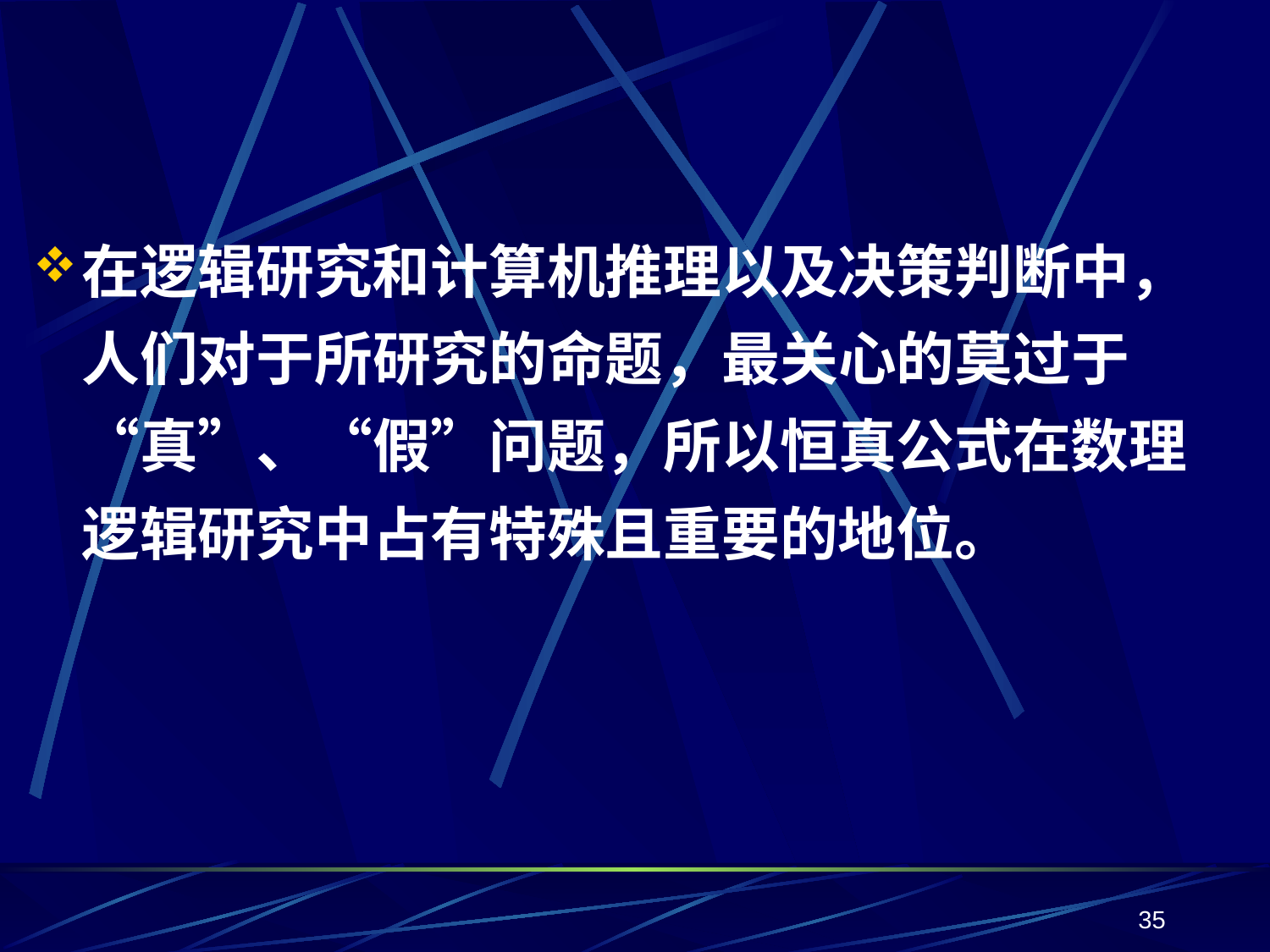

在逻辑研究和计算机推理以及决策判断中，人们对于所研究的命题，最关心的莫过于“真”、“假”问题，所以恒真公式在数理逻辑研究中占有特殊且重要的地位。

35